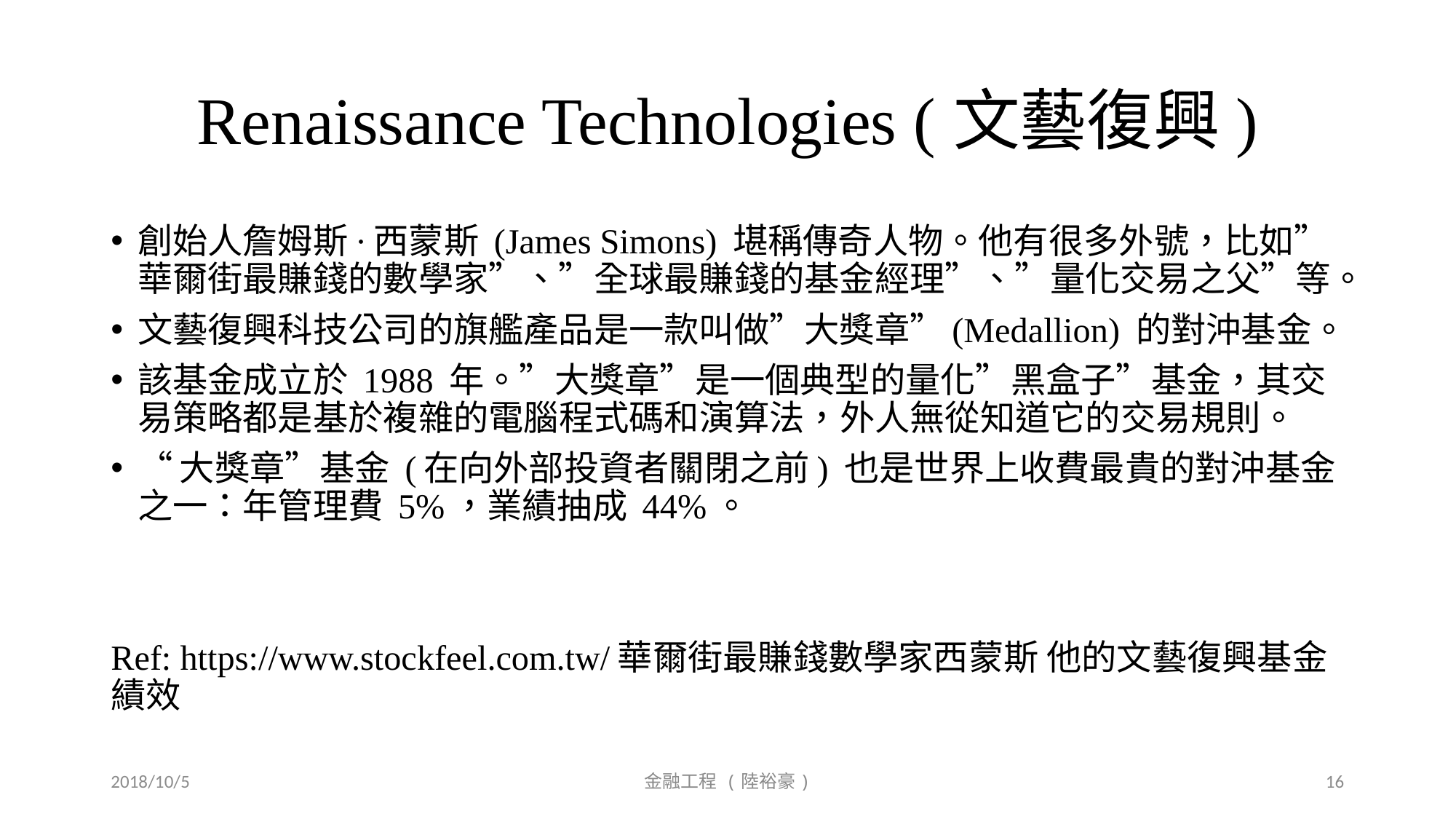

# Renaissance Technologies (文藝復興)
創始人詹姆斯·西蒙斯 (James Simons) 堪稱傳奇人物。他有很多外號，比如”華爾街最賺錢的數學家”、”全球最賺錢的基金經理”、”量化交易之父”等。
文藝復興科技公司的旗艦產品是一款叫做”大獎章”(Medallion) 的對沖基金。
該基金成立於 1988 年。”大獎章”是一個典型的量化”黑盒子”基金，其交易策略都是基於複雜的電腦程式碼和演算法，外人無從知道它的交易規則。
“大獎章”基金 (在向外部投資者關閉之前) 也是世界上收費最貴的對沖基金之一：年管理費 5%，業績抽成 44%。

Ref: https://www.stockfeel.com.tw/華爾街最賺錢數學家西蒙斯 他的文藝復興基金績效
2018/10/5
金融工程 (陸裕豪)
16